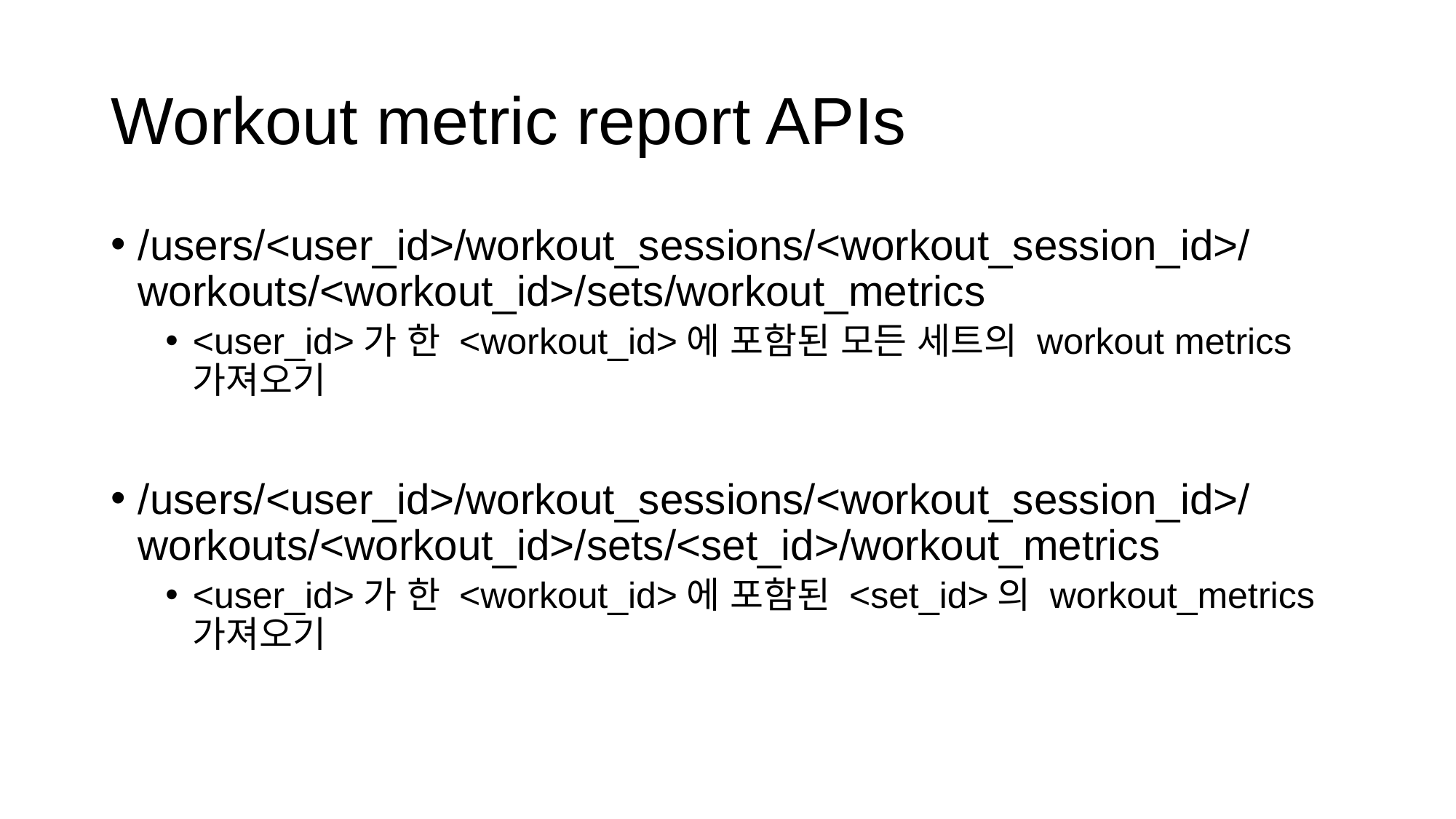

# Workout metric report APIs
/users/<user_id>/workout_sessions/<workout_session_id>/workouts/<workout_id>/sets/workout_metrics
<user_id>가 한 <workout_id>에 포함된 모든 세트의 workout metrics 가져오기

/users/<user_id>/workout_sessions/<workout_session_id>/workouts/<workout_id>/sets/<set_id>/workout_metrics
<user_id>가 한 <workout_id>에 포함된 <set_id>의 workout_metrics 가져오기